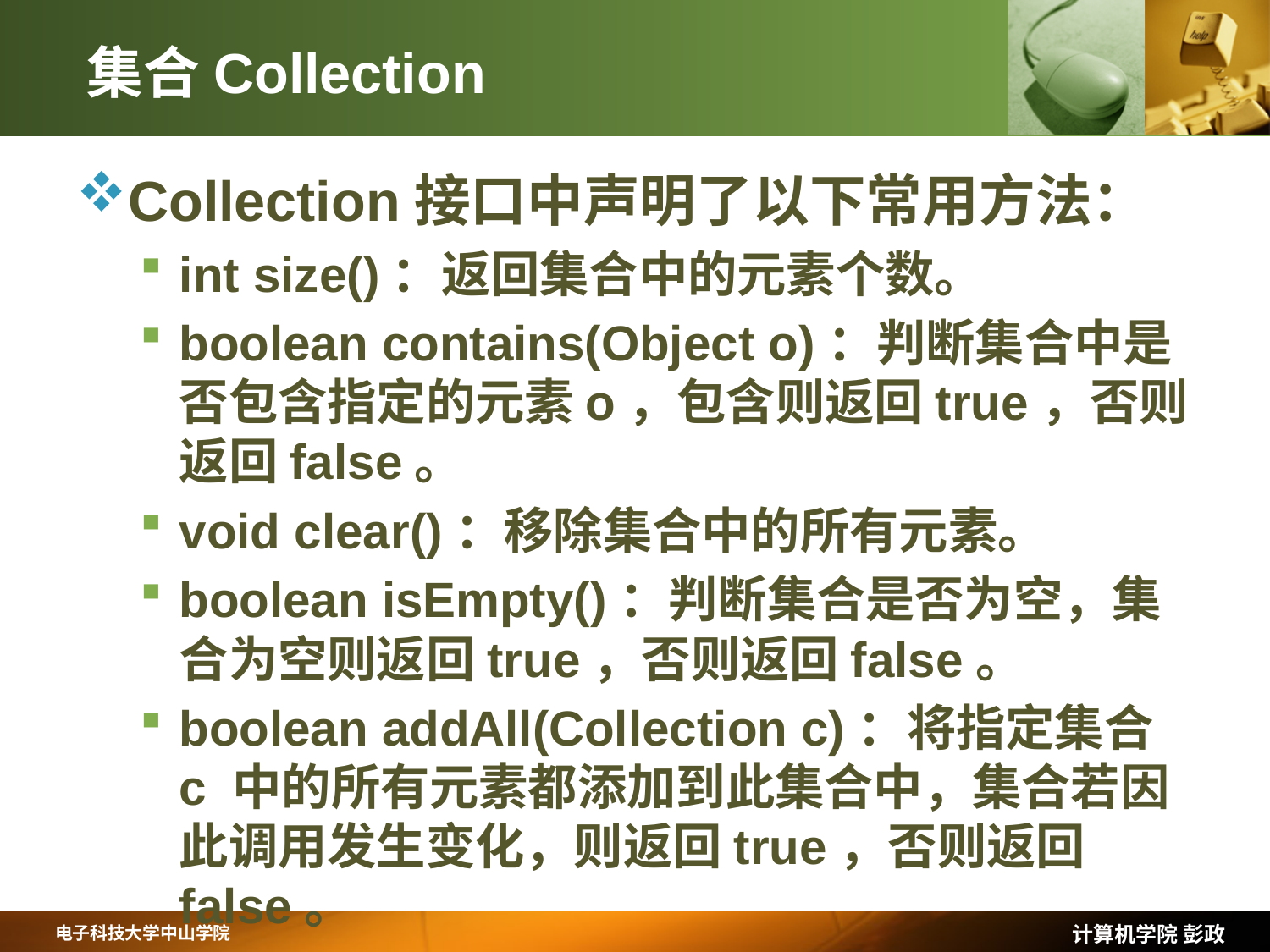

# 集合Collection
Collection接口中声明了以下常用方法：
int size()：返回集合中的元素个数。
boolean contains(Object o)：判断集合中是否包含指定的元素o，包含则返回true，否则返回false。
void clear()：移除集合中的所有元素。
boolean isEmpty()：判断集合是否为空，集合为空则返回true，否则返回false。
boolean addAll(Collection c)：将指定集合 c 中的所有元素都添加到此集合中，集合若因此调用发生变化，则返回true，否则返回false。

计算机学院 彭政
电子科技大学中山学院